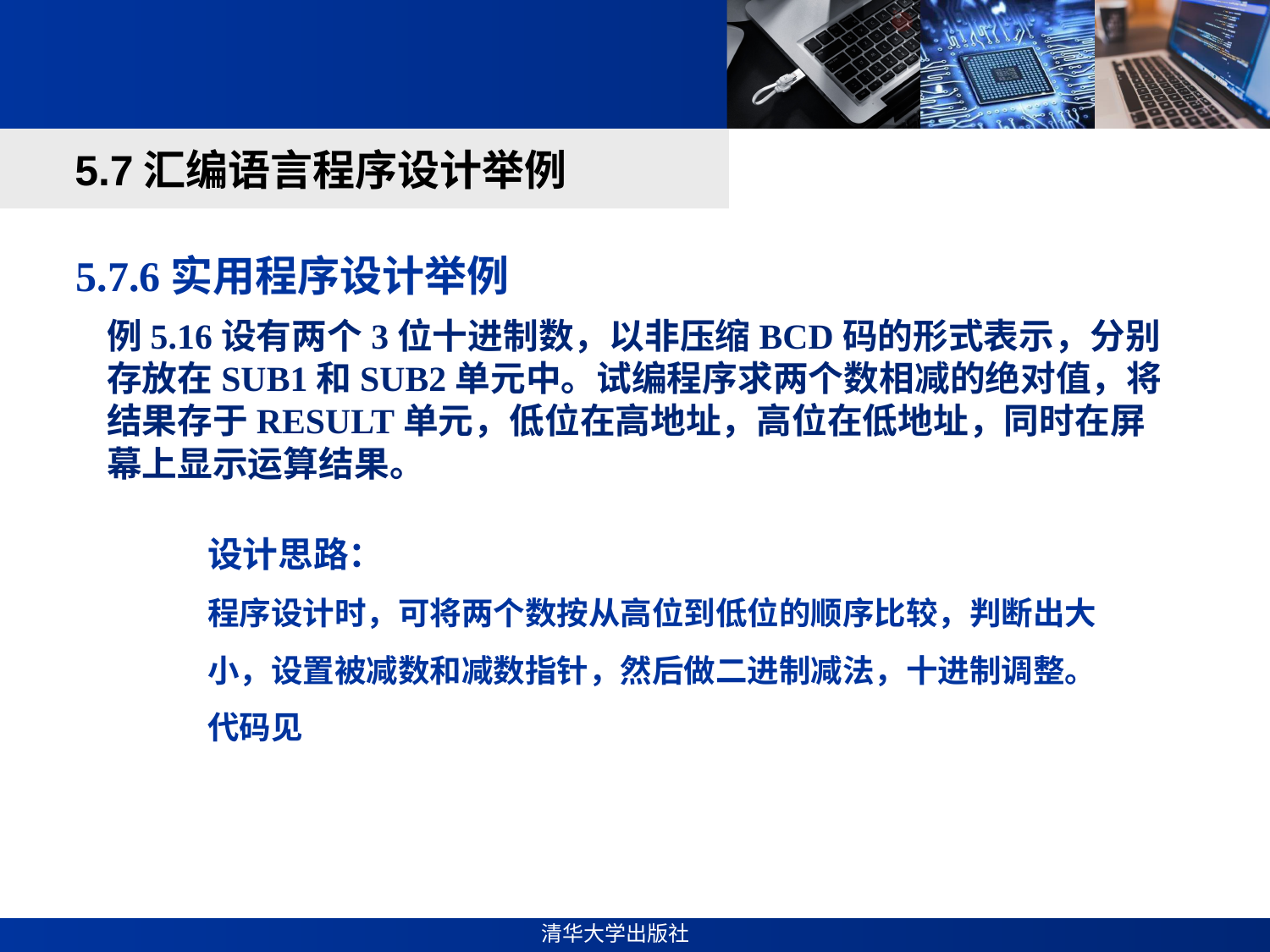

#
5.7汇编语言程序设计举例

5.7.6实用程序设计举例
例5.16设有两个3位十进制数，以非压缩BCD码的形式表示，分别存放在SUB1和SUB2单元中。试编程序求两个数相减的绝对值，将结果存于RESULT单元，低位在高地址，高位在低地址，同时在屏幕上显示运算结果。
设计思路：
程序设计时，可将两个数按从高位到低位的顺序比较，判断出大小，设置被减数和减数指针，然后做二进制减法，十进制调整。
代码见